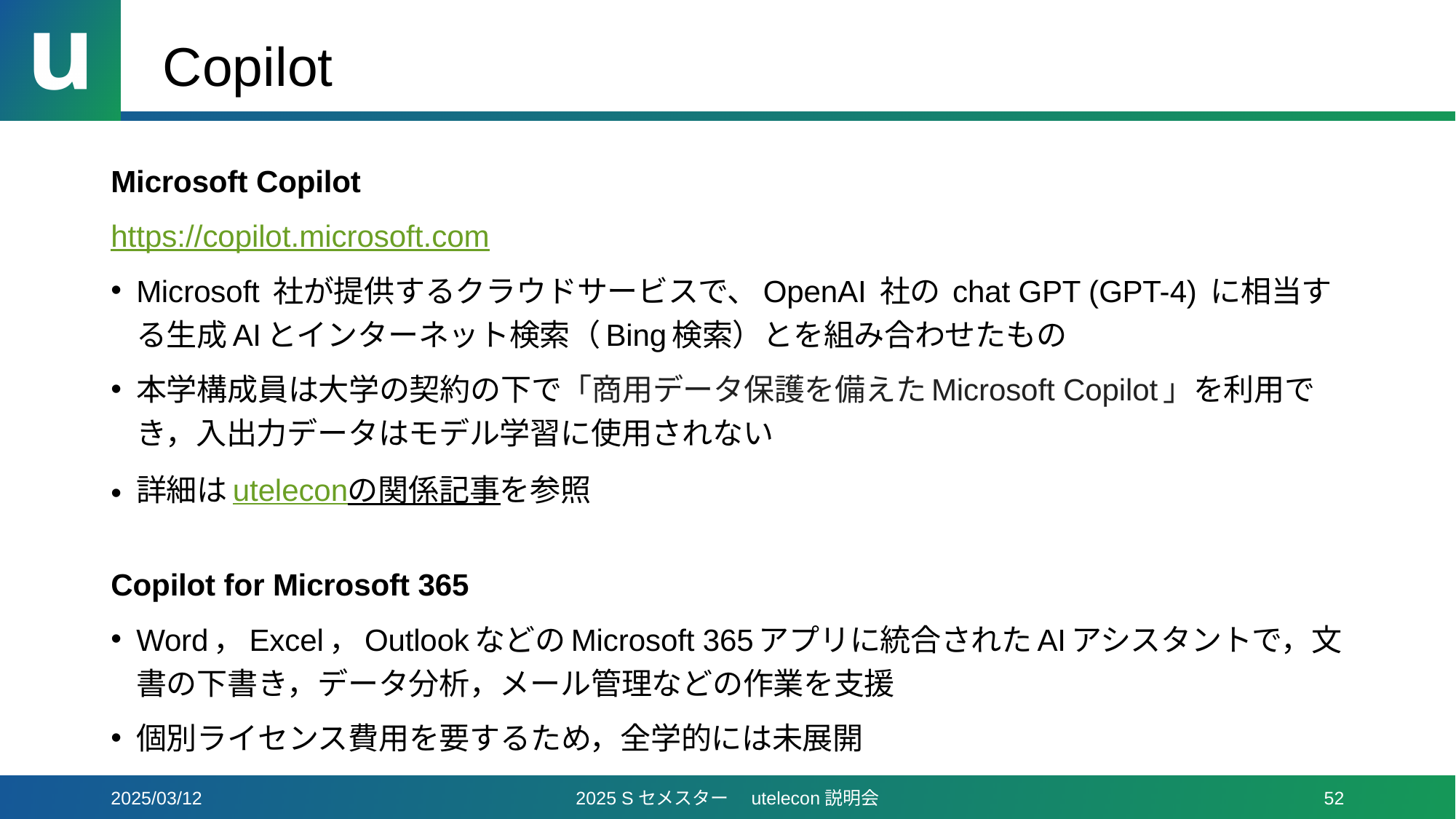

# Copilot
Microsoft Copilot
https://copilot.microsoft.com
Microsoft 社が提供するクラウドサービスで、OpenAI 社の chat GPT (GPT-4) に相当する生成AIとインターネット検索（Bing検索）とを組み合わせたもの
本学構成員は大学の契約の下で「商用データ保護を備えたMicrosoft Copilot」を利用でき，入出力データはモデル学習に使用されない
詳細はuteleconの関係記事を参照

Copilot for Microsoft 365
Word，Excel，OutlookなどのMicrosoft 365アプリに統合されたAIアシスタントで，文書の下書き，データ分析，メール管理などの作業を支援
個別ライセンス費用を要するため，全学的には未展開
2025/03/12
2025 Sセメスター　utelecon説明会
52